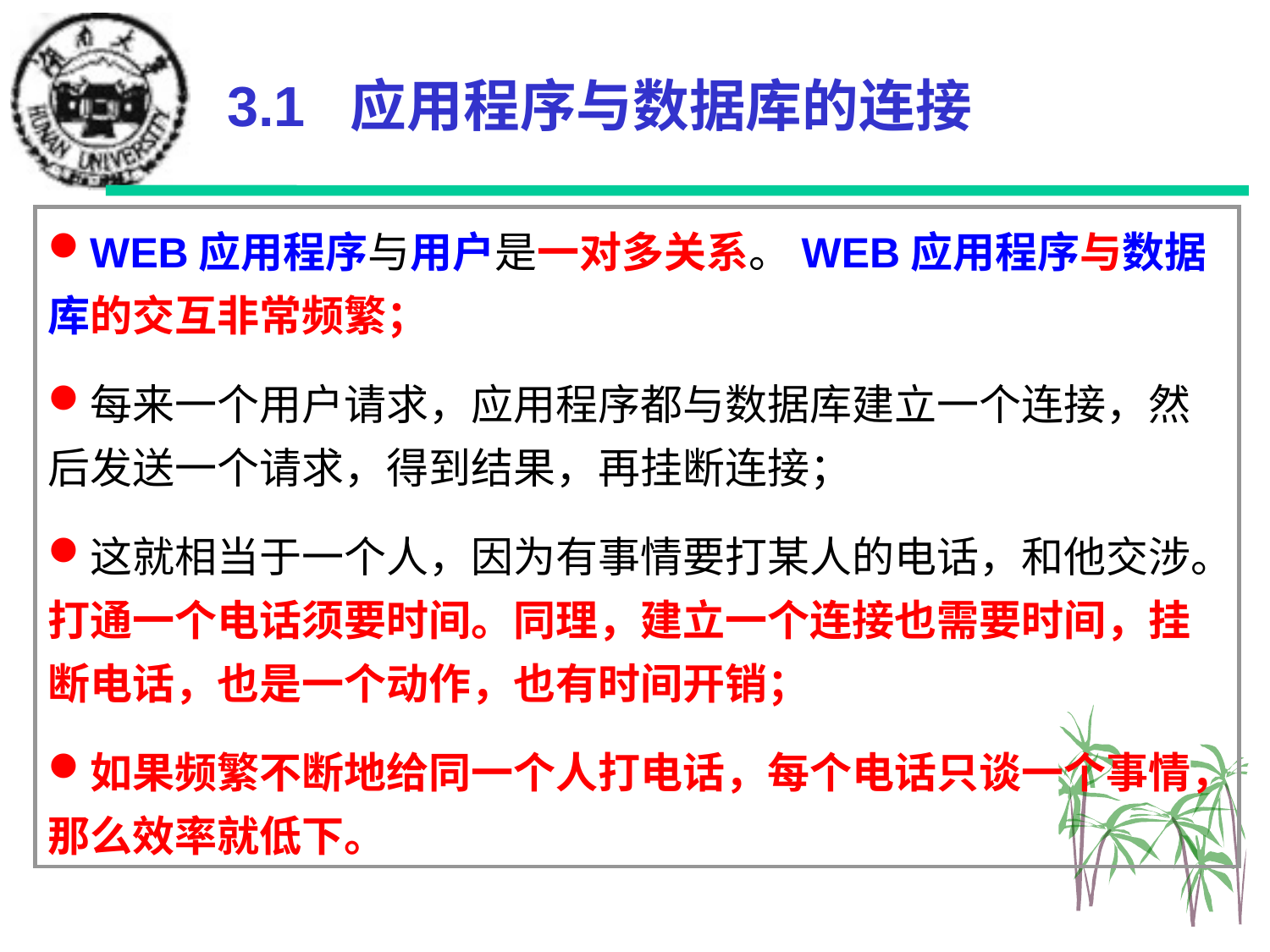

#
3.1  应用程序与数据库的连接
WEB应用程序与用户是一对多关系。WEB应用程序与数据库的交互非常频繁；
每来一个用户请求，应用程序都与数据库建立一个连接，然后发送一个请求，得到结果，再挂断连接；
这就相当于一个人，因为有事情要打某人的电话，和他交涉。打通一个电话须要时间。同理，建立一个连接也需要时间，挂断电话，也是一个动作，也有时间开销；
如果频繁不断地给同一个人打电话，每个电话只谈一个事情，那么效率就低下。